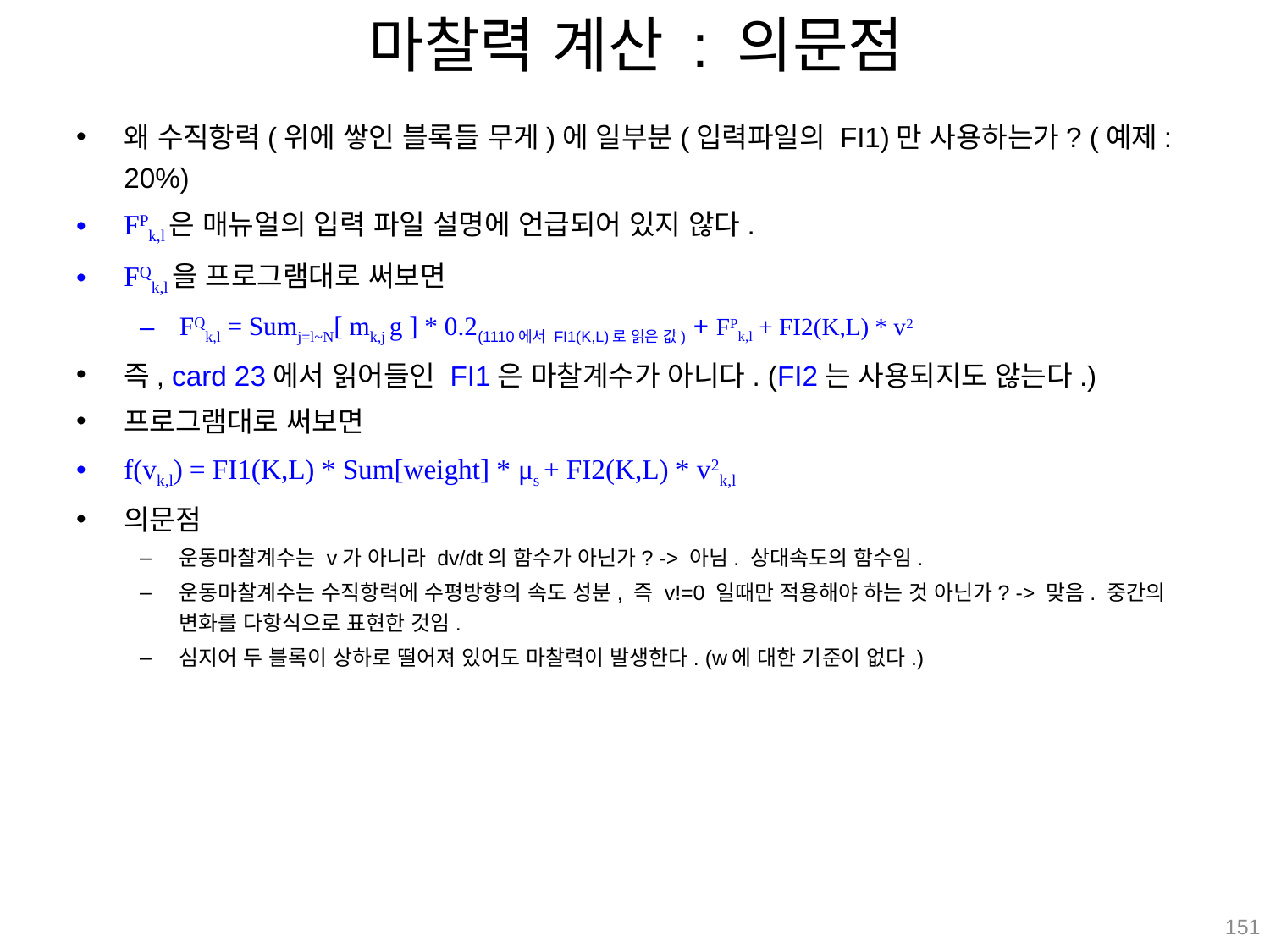

# 마찰력 계산 : 의문점
왜 수직항력(위에 쌓인 블록들 무게)에 일부분(입력파일의 FI1)만 사용하는가? (예제: 20%)
FPk,l은 매뉴얼의 입력 파일 설명에 언급되어 있지 않다.
FQk,l을 프로그램대로 써보면
FQk,l = Sumj=l~N[ mk,j g ] * 0.2(1110에서 FI1(K,L)로 읽은 값) + FPk,l + FI2(K,L) * v2
즉, card 23에서 읽어들인 FI1은 마찰계수가 아니다. (FI2는 사용되지도 않는다.)
프로그램대로 써보면
f(vk,l) = FI1(K,L) * Sum[weight] * μs + FI2(K,L) * v2k,l
의문점
운동마찰계수는 v가 아니라 dv/dt의 함수가 아닌가? -> 아님. 상대속도의 함수임.
운동마찰계수는 수직항력에 수평방향의 속도 성분, 즉 v!=0 일때만 적용해야 하는 것 아닌가? -> 맞음. 중간의 변화를 다항식으로 표현한 것임.
심지어 두 블록이 상하로 떨어져 있어도 마찰력이 발생한다. (w에 대한 기준이 없다.)

151